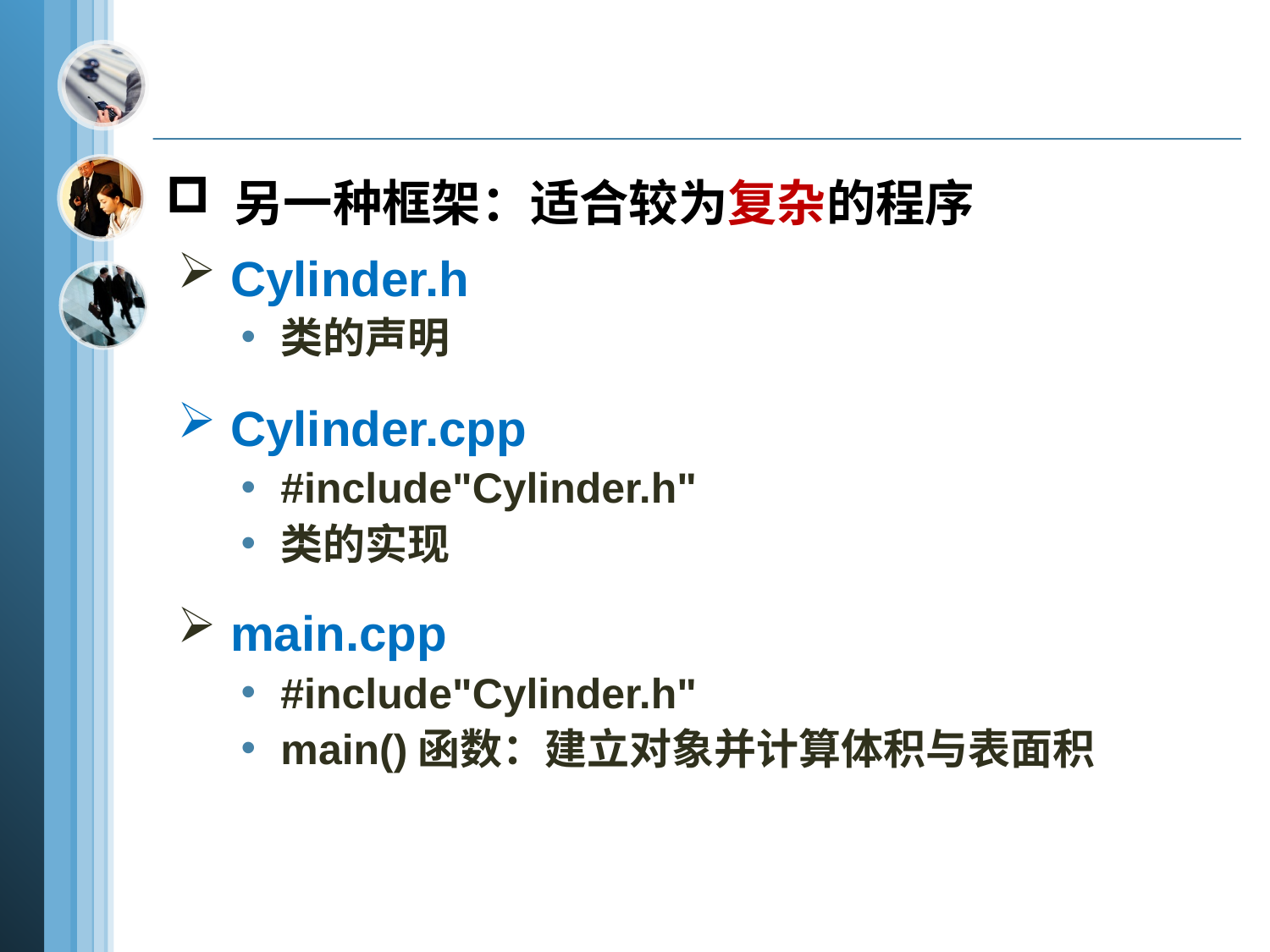

另一种框架：适合较为复杂的程序
 Cylinder.h
类的声明
 Cylinder.cpp
#include"Cylinder.h"
类的实现
 main.cpp
#include"Cylinder.h"
main()函数：建立对象并计算体积与表面积